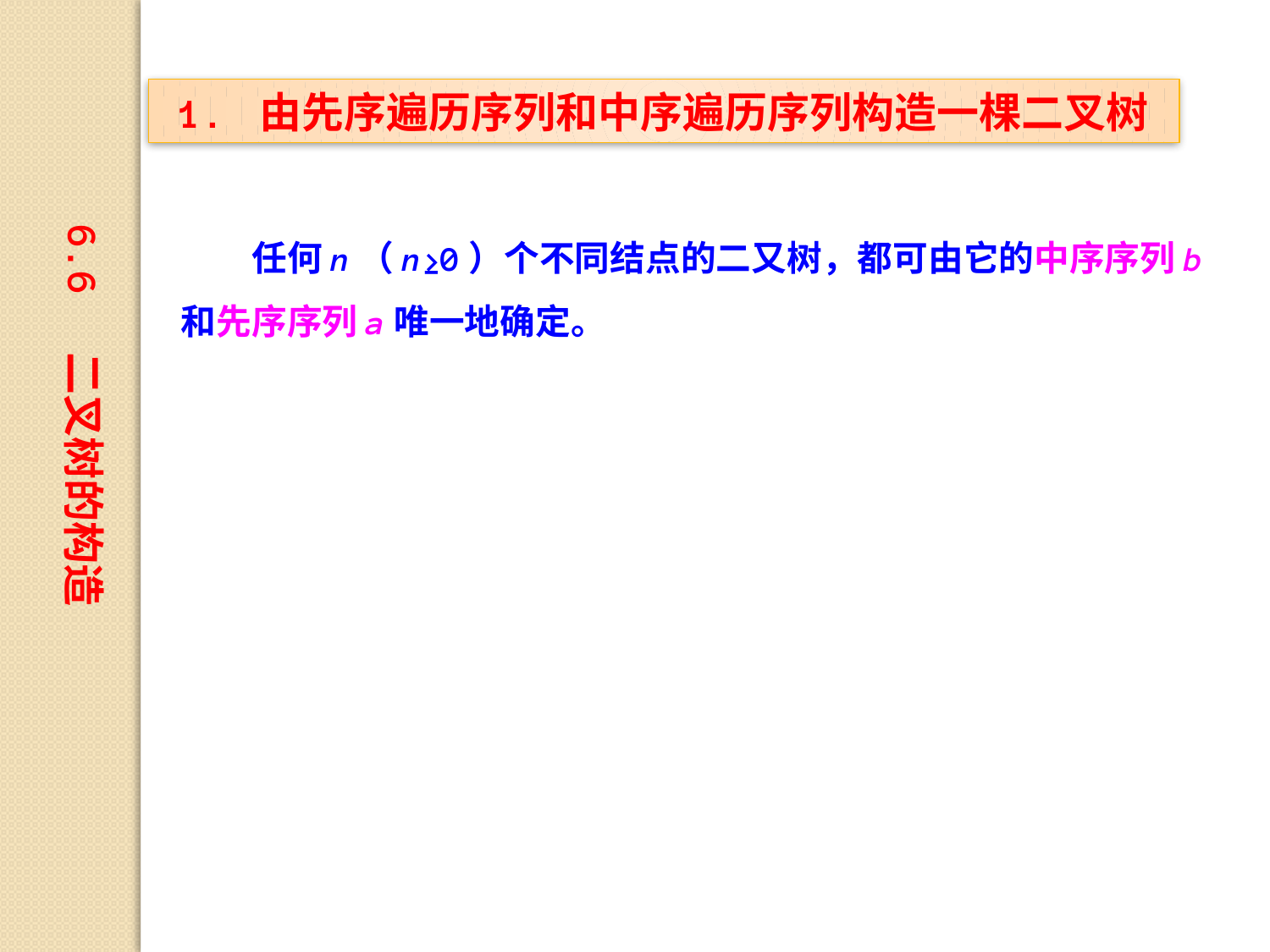

1. 由先序遍历序列和中序遍历序列构造一棵二叉树
6.6  二叉树的构造
　　任何n（n≥0）个不同结点的二又树，都可由它的中序序列b和先序序列a唯一地确定。